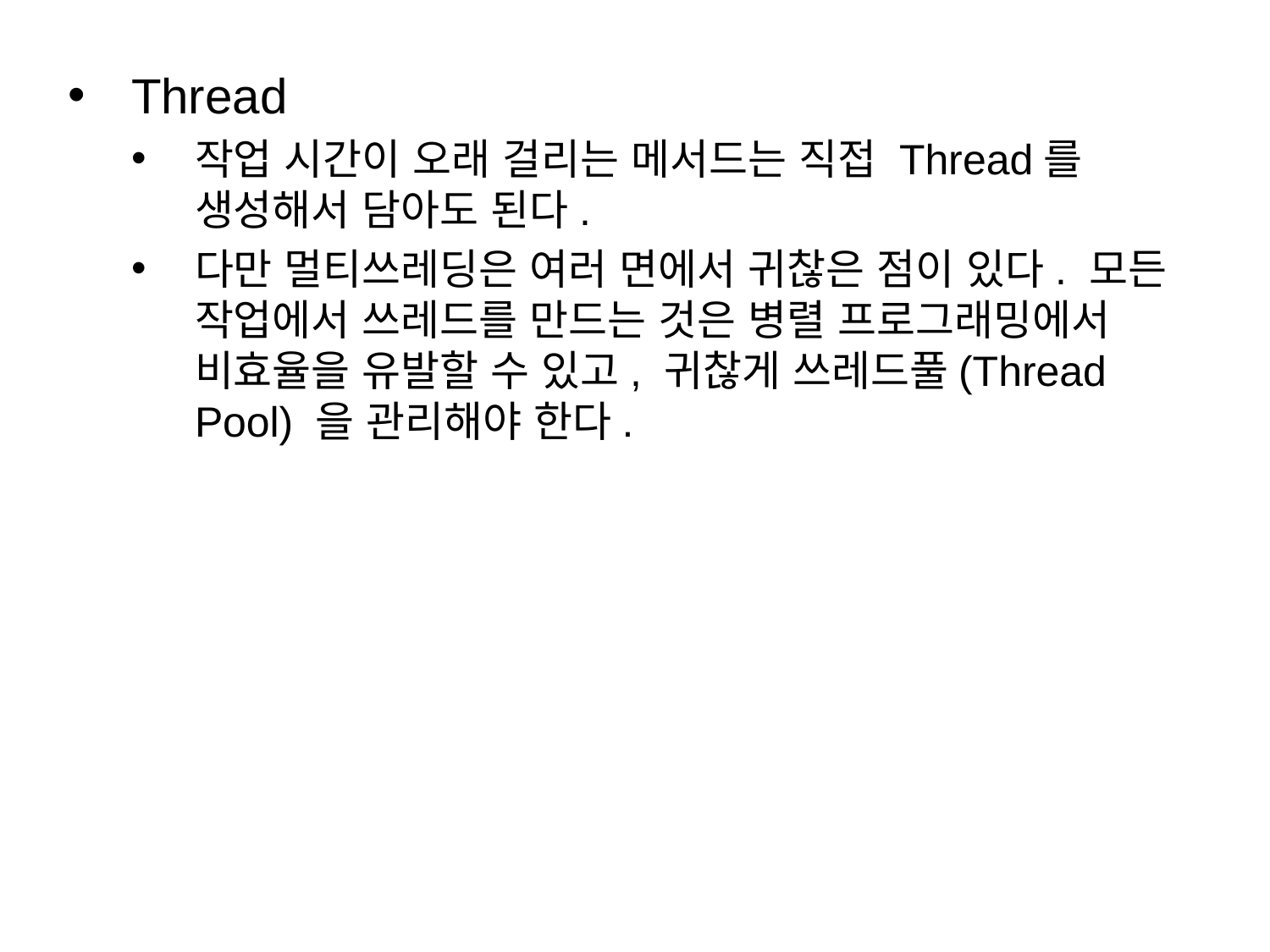

Thread
작업 시간이 오래 걸리는 메서드는 직접 Thread를 생성해서 담아도 된다.
다만 멀티쓰레딩은 여러 면에서 귀찮은 점이 있다. 모든 작업에서 쓰레드를 만드는 것은 병렬 프로그래밍에서 비효율을 유발할 수 있고, 귀찮게 쓰레드풀(Thread Pool) 을 관리해야 한다.